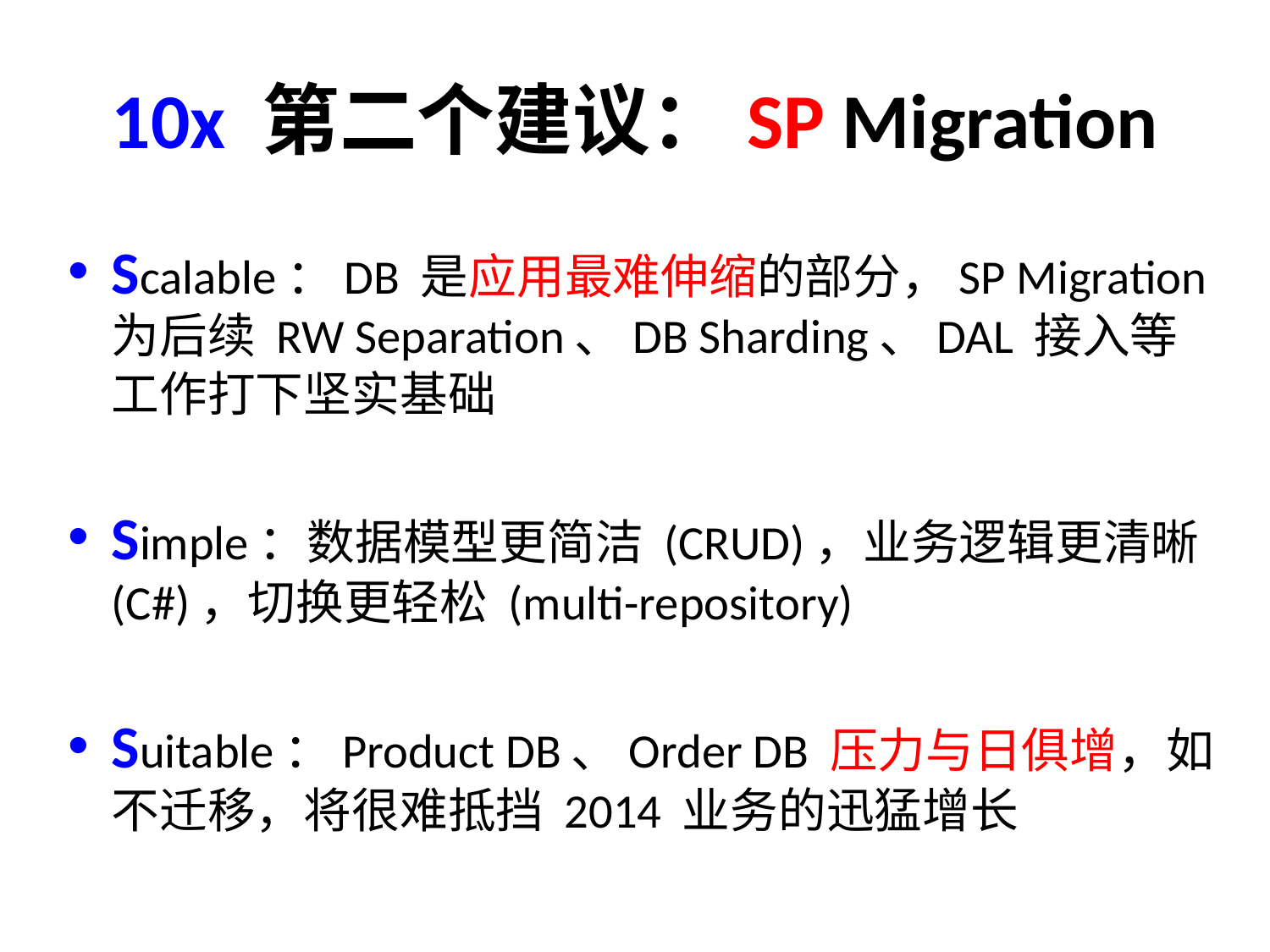

# 10x 第二个建议：SP Migration
Scalable：DB 是应用最难伸缩的部分，SP Migration 为后续 RW Separation、DB Sharding、DAL 接入等工作打下坚实基础

Simple：数据模型更简洁 (CRUD)，业务逻辑更清晰 (C#)，切换更轻松 (multi-repository)

Suitable：Product DB、Order DB 压力与日俱增，如不迁移，将很难抵挡 2014 业务的迅猛增长